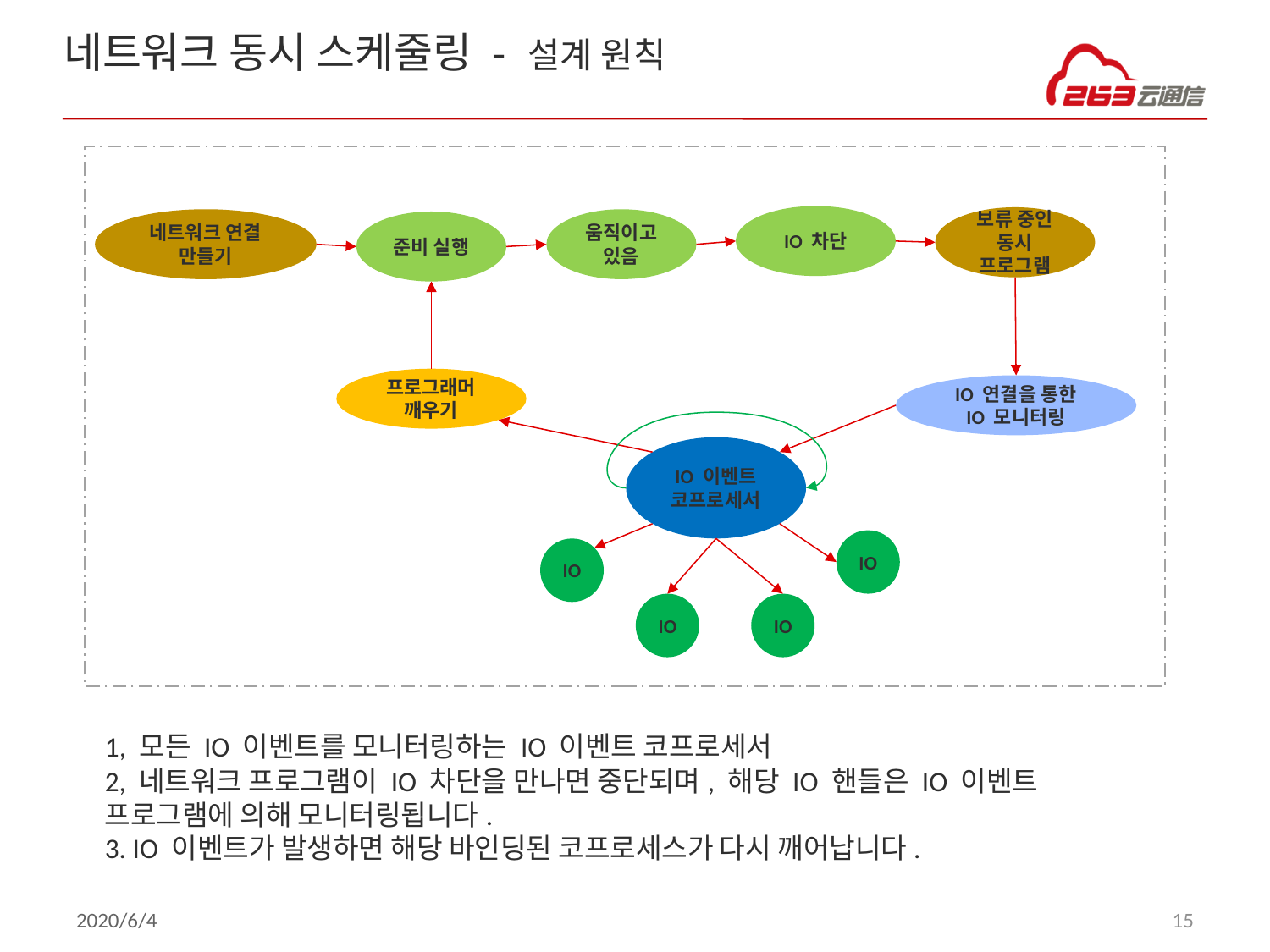

# 네트워크 동시 스케줄링 - 설계 원칙

IO 차단
보류 중인 동시 프로그램
네트워크 연결 만들기
움직이고 있음
준비 실행
프로그래머 깨우기
IO 연결을 통한 IO 모니터링
IO 이벤트 코프로세서
IO
IO
IO
IO
1, 모든 IO 이벤트를 모니터링하는 IO 이벤트 코프로세서
2, 네트워크 프로그램이 IO 차단을 만나면 중단되며, 해당 IO 핸들은 IO 이벤트 프로그램에 의해 모니터링됩니다.
3. IO 이벤트가 발생하면 해당 바인딩된 코프로세스가 다시 깨어납니다.